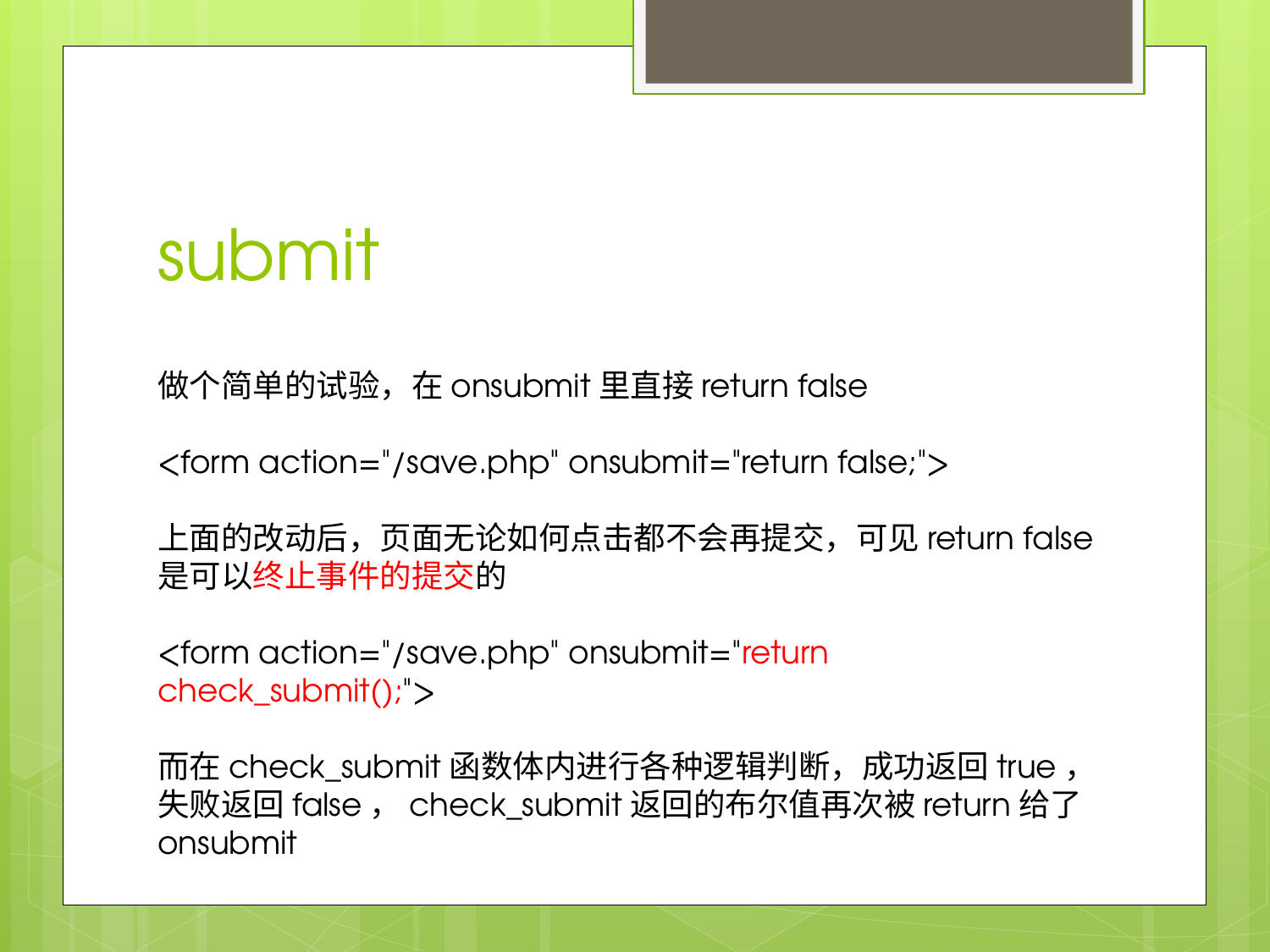

# submit
做个简单的试验，在onsubmit里直接return false

<form action="/save.php" onsubmit="return false;">

上面的改动后，页面无论如何点击都不会再提交，可见return false是可以终止事件的提交的

<form action="/save.php" onsubmit="return check_submit();">

而在check_submit函数体内进行各种逻辑判断，成功返回true，失败返回false，check_submit返回的布尔值再次被return给了onsubmit